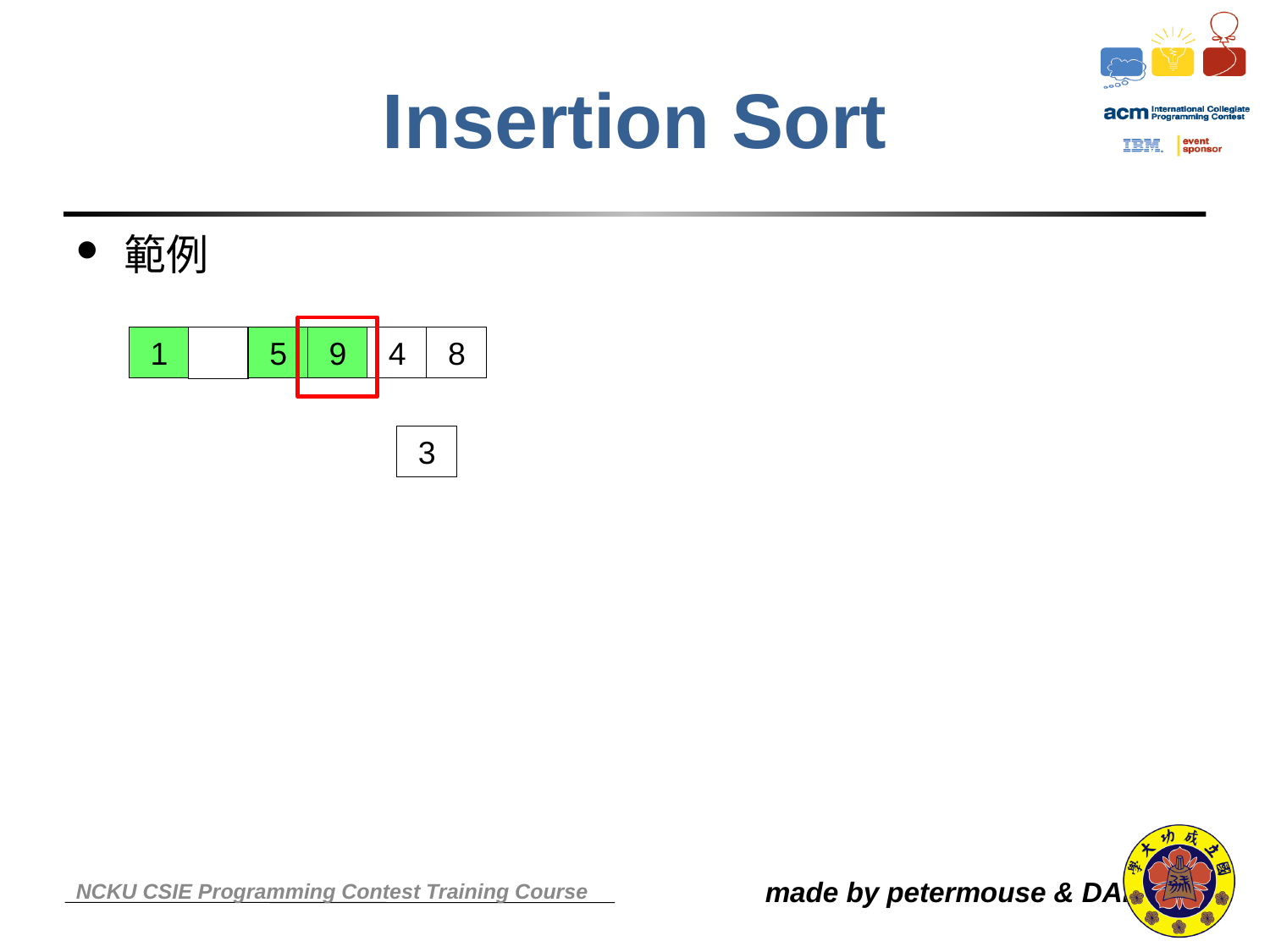

Insertion Sort
範例

 1

 5
 9
 4
 8
 3